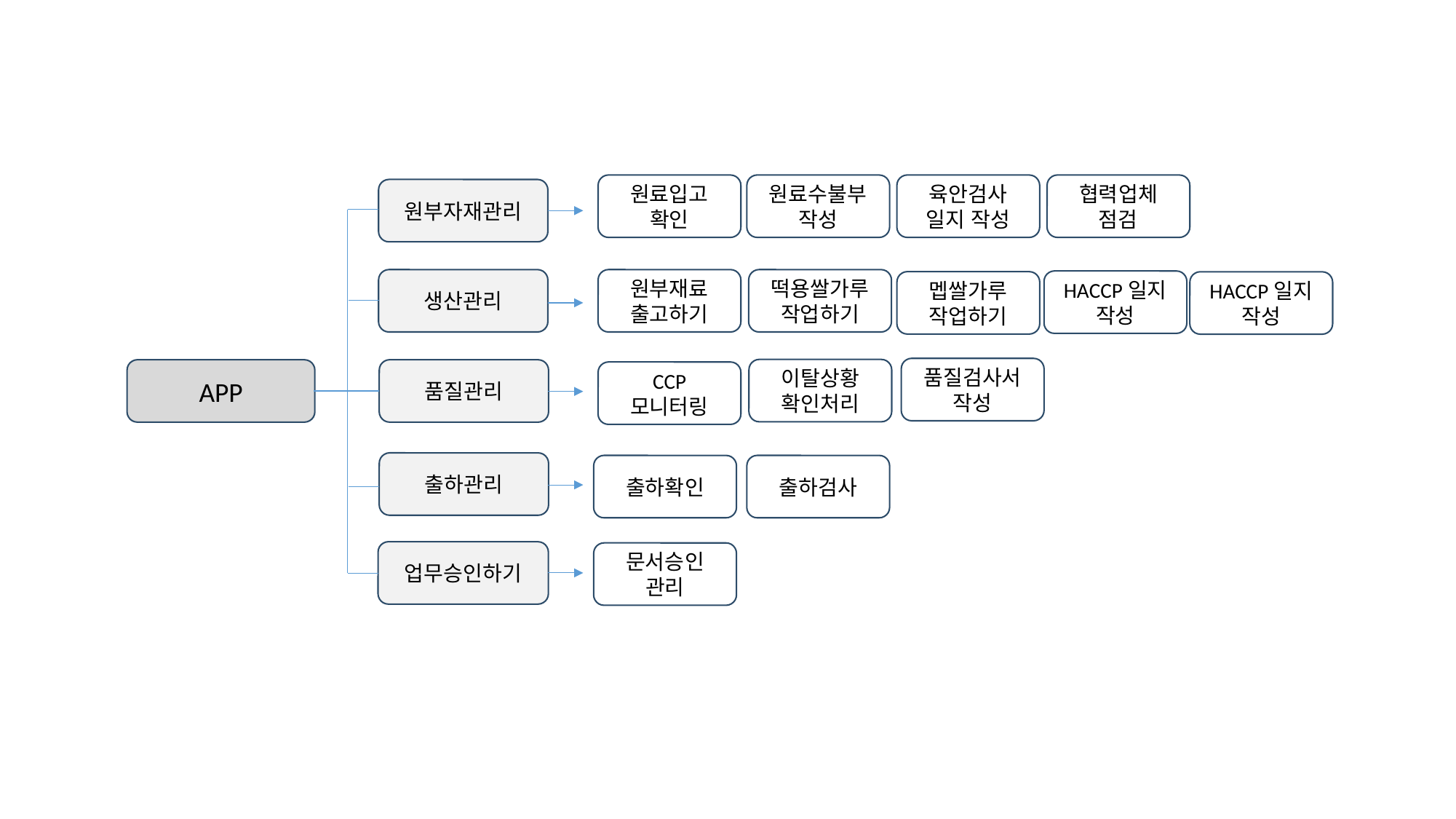

협력업체
점검
원료수불부
작성
육안검사
일지 작성
원료입고
확인
원부자재관리
생산관리
원부재료
출고하기
떡용쌀가루
작업하기
HACCP일지
작성
멥쌀가루
작업하기
HACCP일지
작성
품질검사서
작성
이탈상황
확인처리
APP
품질관리
CCP
모니터링
출하관리
출하확인
출하검사
업무승인하기
문서승인
관리